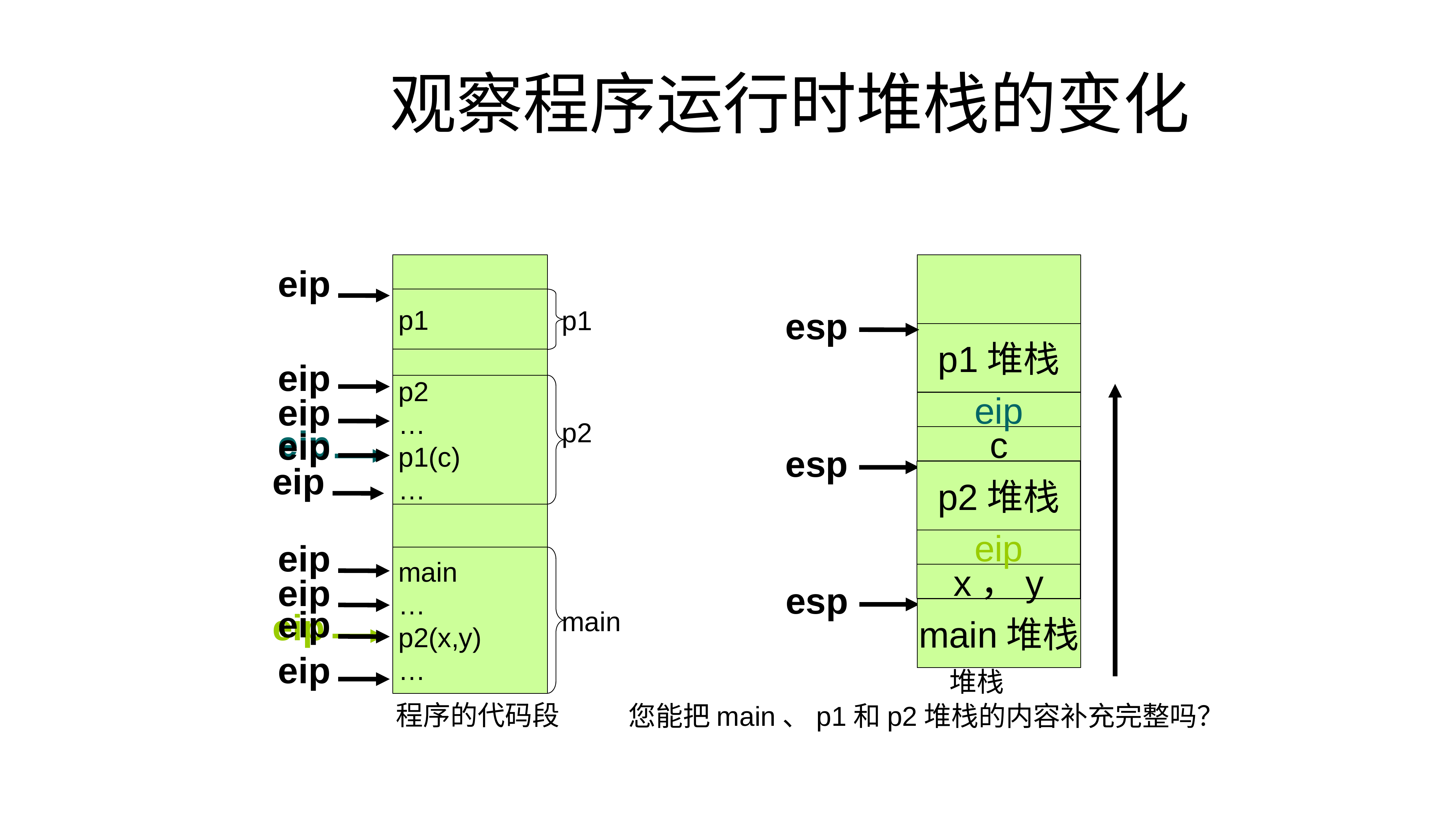

# 观察程序运行时堆栈的变化
eip

p1

p1
esp

p1堆栈

eip

p2
…
p1(c)
…

eip

eip

p2
eip
c

eip

esp
eip

p2堆栈

eip

eip

main
…
p2(x,y)
…

x，y

eip

esp
eip
eip
main

main堆栈

eip
堆栈

程序的代码段
您能把main、p1和p2堆栈的内容补充完整吗？